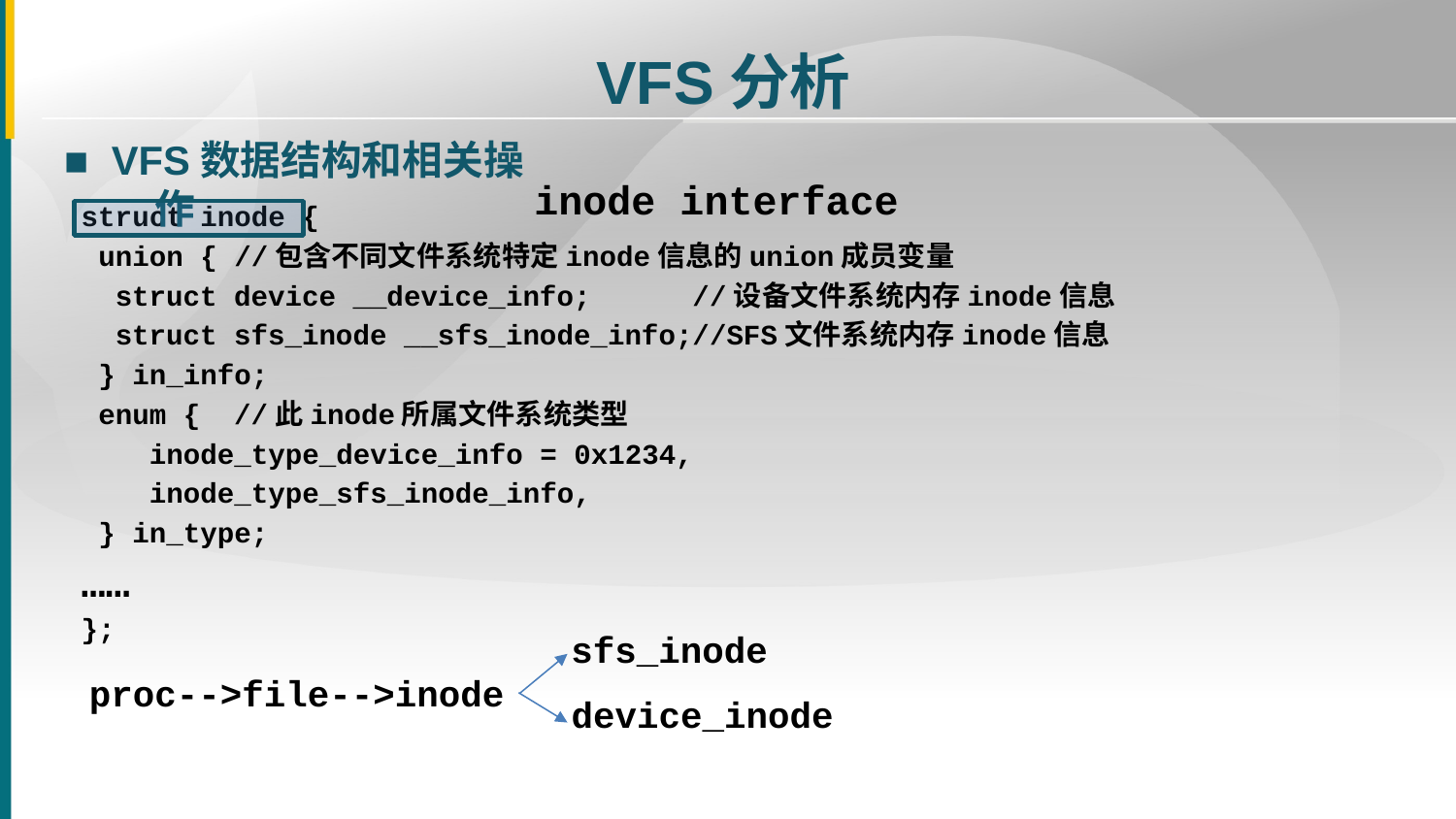

VFS分析
■
VFS数据结构和相关操作
inode interface
struct inode {
 union { //包含不同文件系统特定inode信息的union成员变量
  struct device __device_info;      //设备文件系统内存inode信息
  struct sfs_inode __sfs_inode_info;//SFS文件系统内存inode信息
 } in_info;
 enum {  //此inode所属文件系统类型
    inode_type_device_info = 0x1234,
    inode_type_sfs_inode_info,
 } in_type;
……
};

sfs_inode
proc-->file-->inode
device_inode